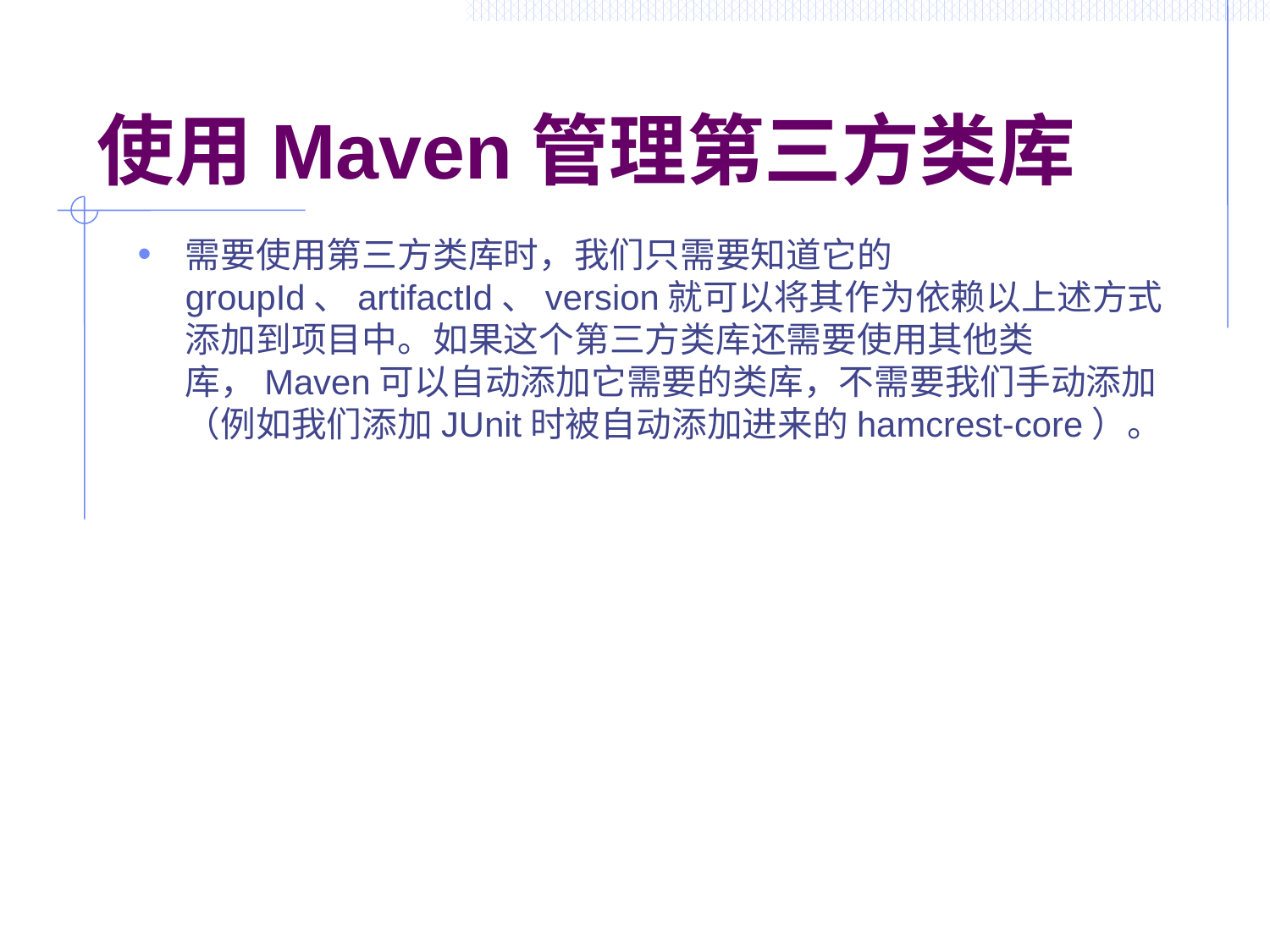

# 使用Maven管理第三方类库
需要使用第三方类库时，我们只需要知道它的groupId、artifactId、version就可以将其作为依赖以上述方式添加到项目中。如果这个第三方类库还需要使用其他类库，Maven可以自动添加它需要的类库，不需要我们手动添加（例如我们添加JUnit时被自动添加进来的hamcrest-core）。